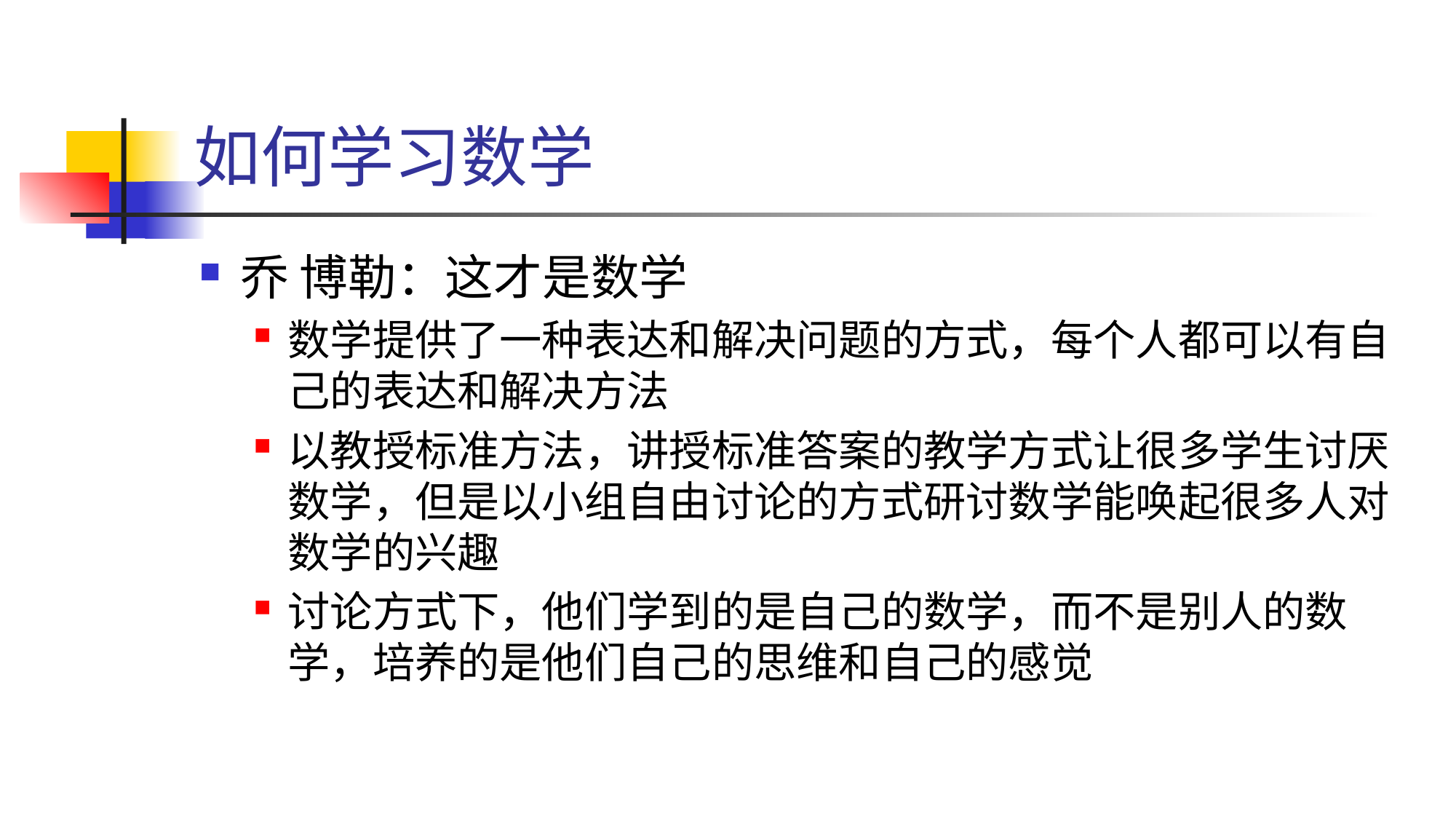

# 如何学习数学
乔 博勒：这才是数学
数学提供了一种表达和解决问题的方式，每个人都可以有自己的表达和解决方法
以教授标准方法，讲授标准答案的教学方式让很多学生讨厌数学，但是以小组自由讨论的方式研讨数学能唤起很多人对数学的兴趣
讨论方式下，他们学到的是自己的数学，而不是别人的数学，培养的是他们自己的思维和自己的感觉